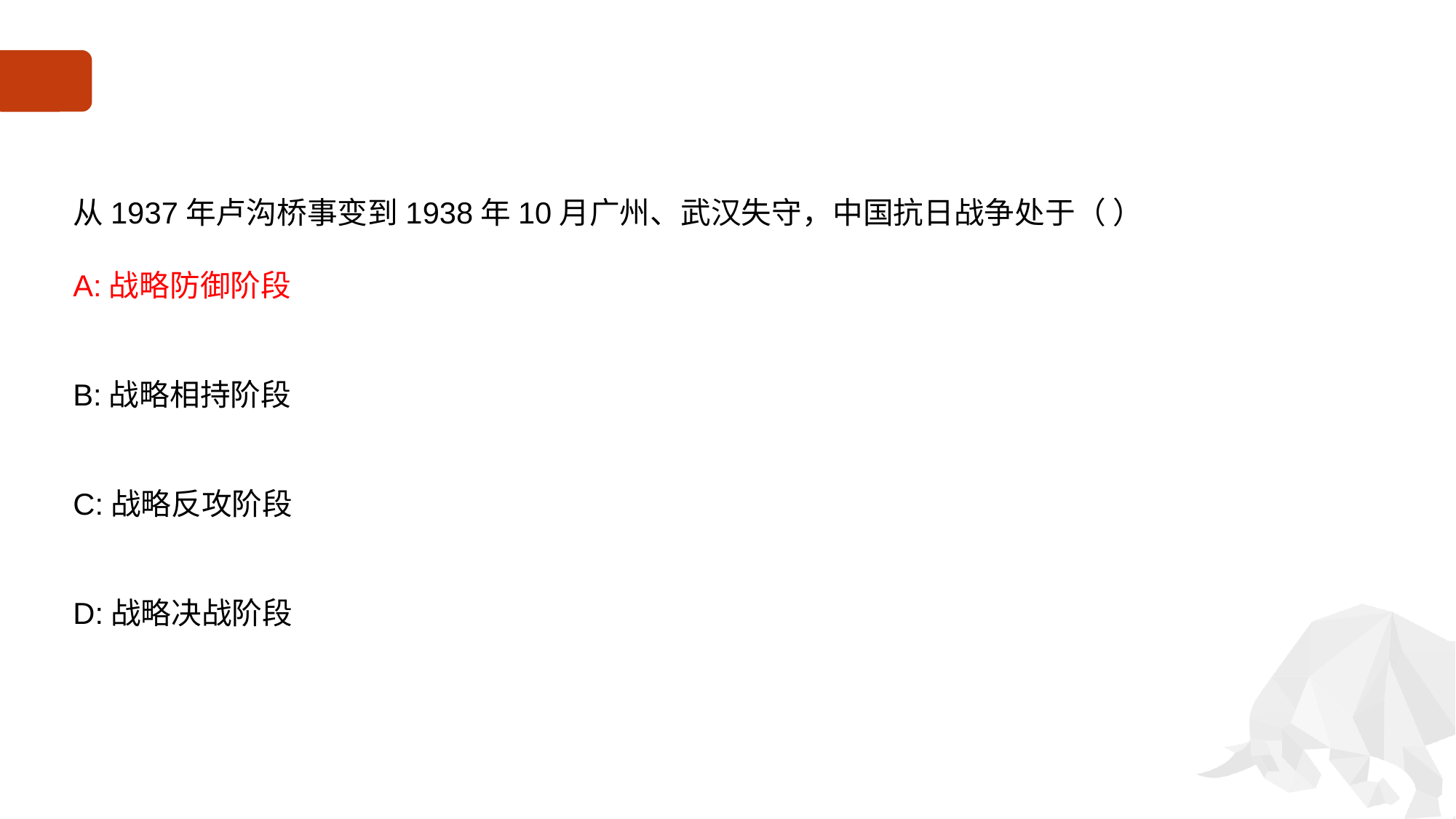

#
从1937年卢沟桥事变到1938年10月广州、武汉失守，中国抗日战争处于（ ）

A:战略防御阶段

B:战略相持阶段

C:战略反攻阶段

D:战略决战阶段